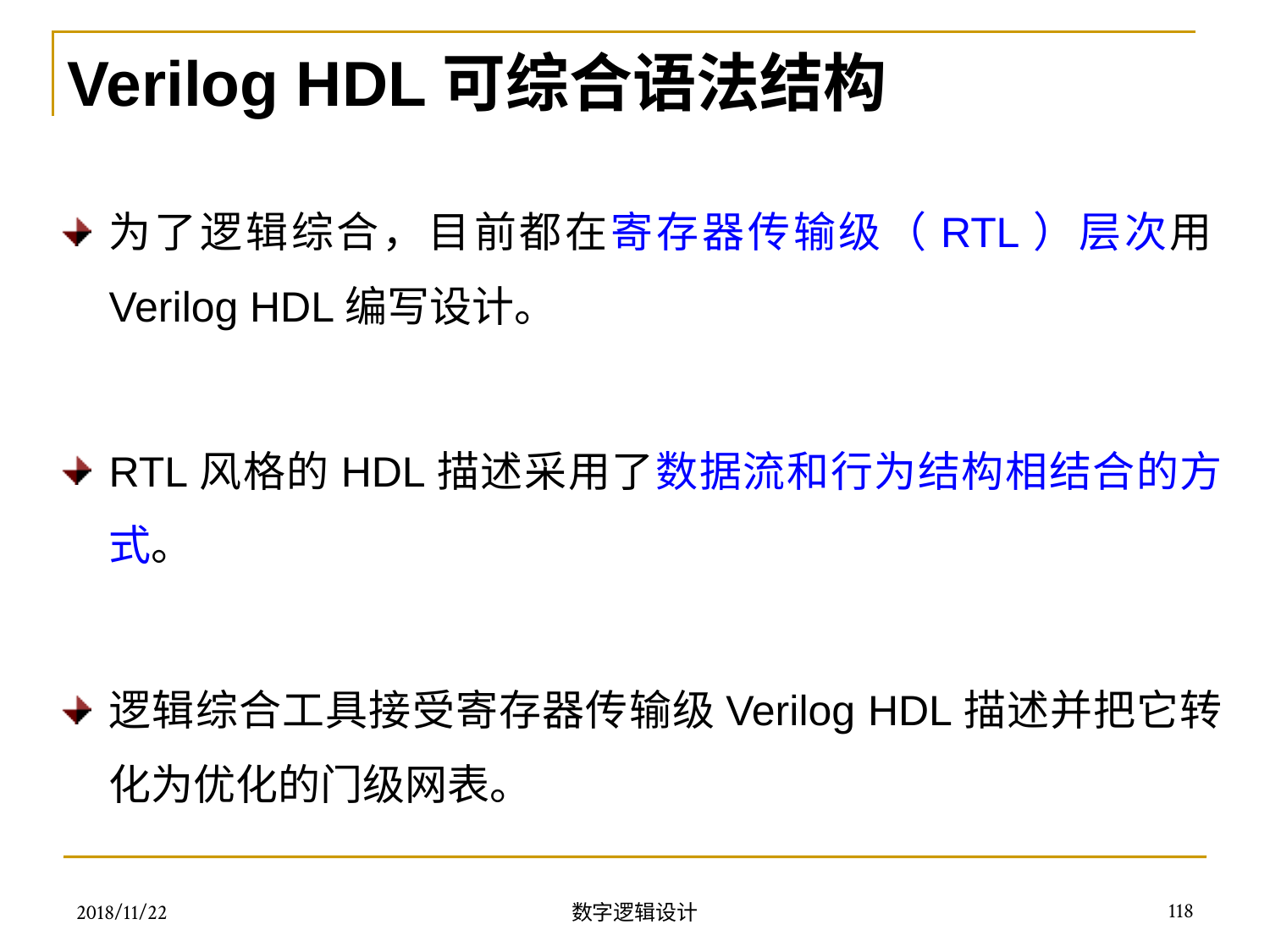

Verilog HDL可综合语法结构
为了逻辑综合，目前都在寄存器传输级（RTL）层次用Verilog HDL编写设计。

RTL风格的HDL描述采用了数据流和行为结构相结合的方式。

逻辑综合工具接受寄存器传输级Verilog HDL描述并把它转化为优化的门级网表。

2018/11/22
118
数字逻辑设计